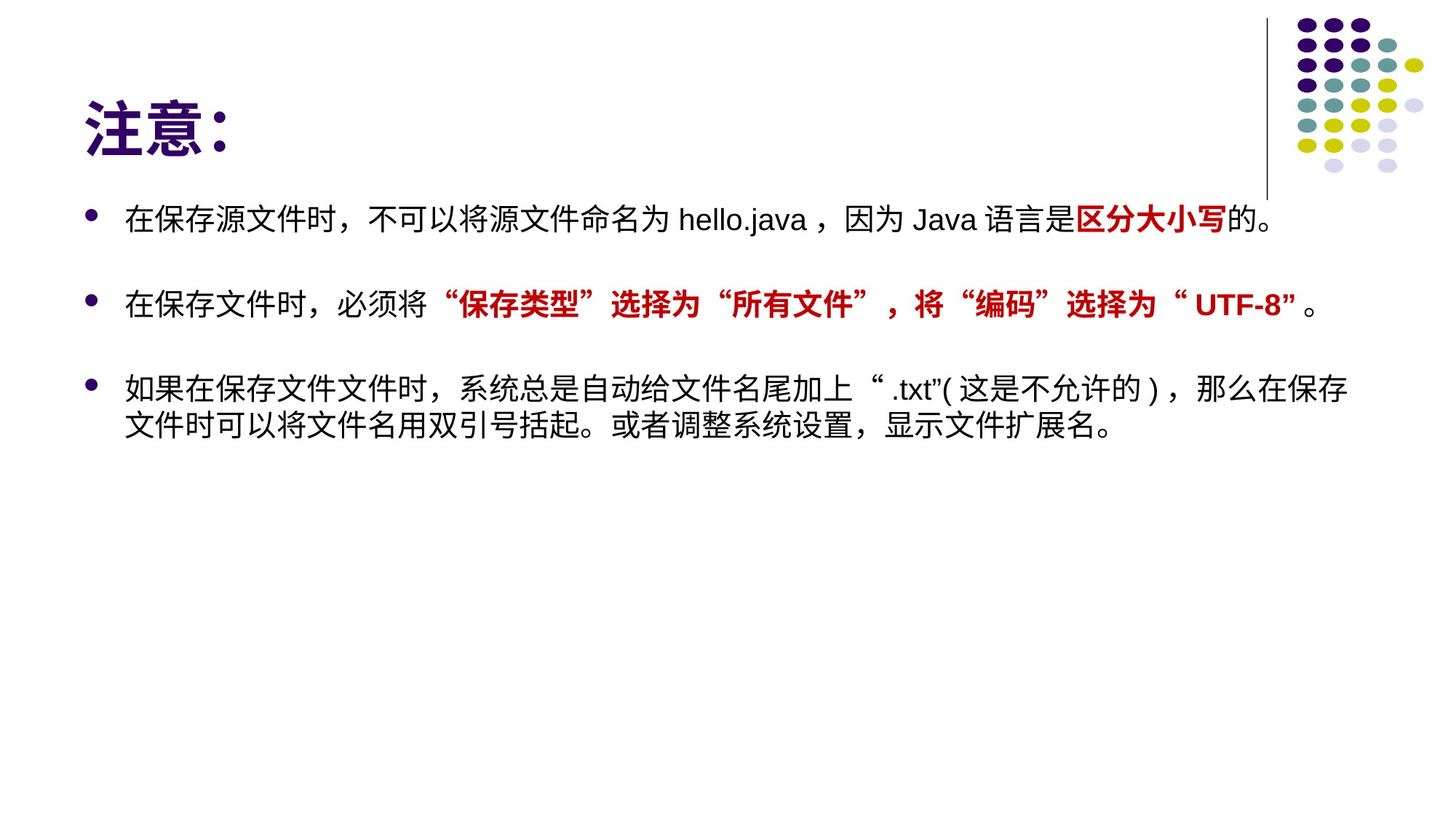

# 注意：
在保存源文件时，不可以将源文件命名为hello.java，因为Java语言是区分大小写的。

在保存文件时，必须将“保存类型”选择为“所有文件”，将“编码”选择为“UTF-8”。

如果在保存文件文件时，系统总是自动给文件名尾加上“.txt”(这是不允许的)，那么在保存文件时可以将文件名用双引号括起。或者调整系统设置，显示文件扩展名。

38